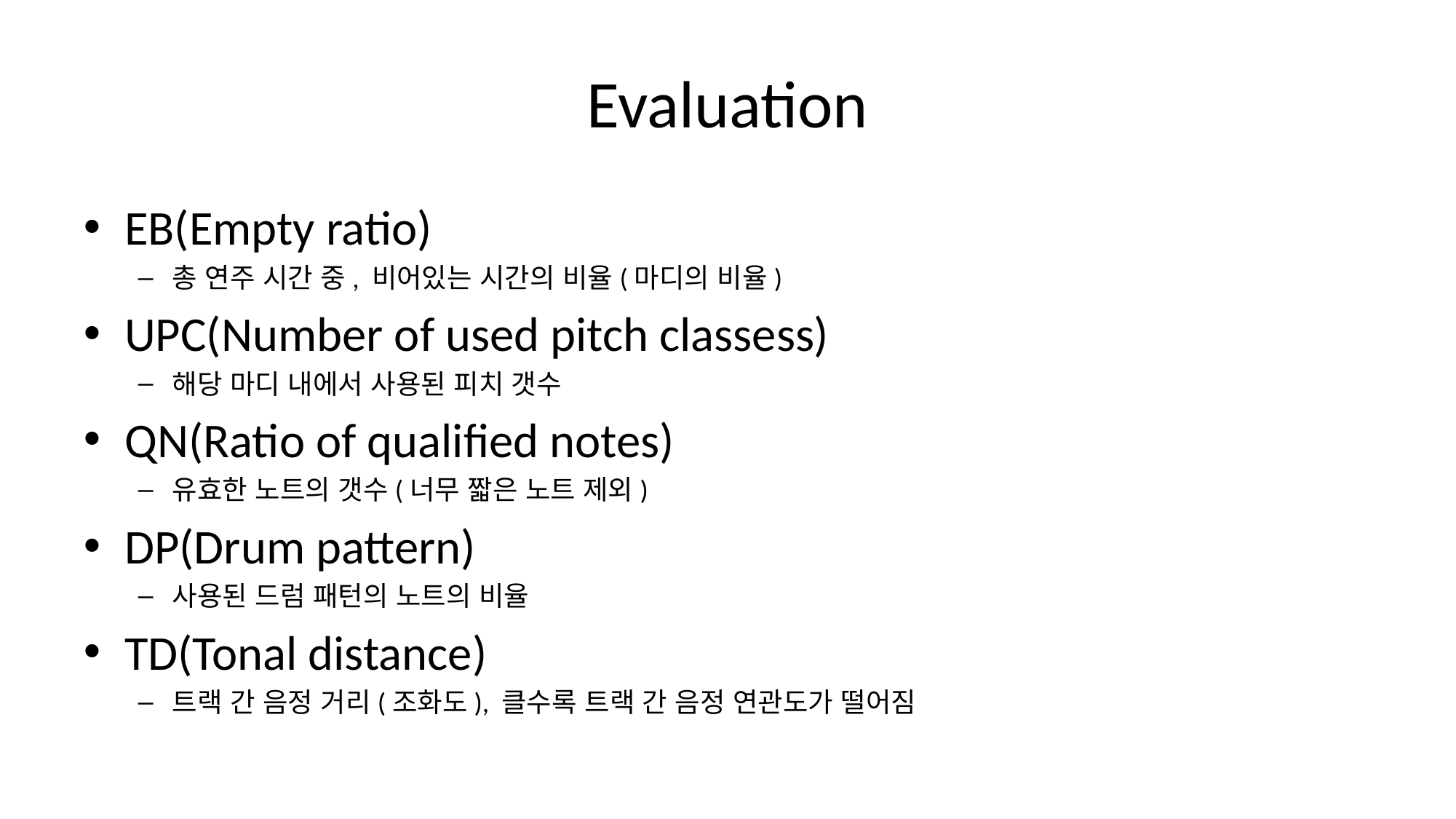

# Evaluation
EB(Empty ratio)
총 연주 시간 중, 비어있는 시간의 비율(마디의 비율)
UPC(Number of used pitch classess)
해당 마디 내에서 사용된 피치 갯수
QN(Ratio of qualified notes)
유효한 노트의 갯수(너무 짧은 노트 제외)
DP(Drum pattern)
사용된 드럼 패턴의 노트의 비율
TD(Tonal distance)
트랙 간 음정 거리(조화도), 클수록 트랙 간 음정 연관도가 떨어짐